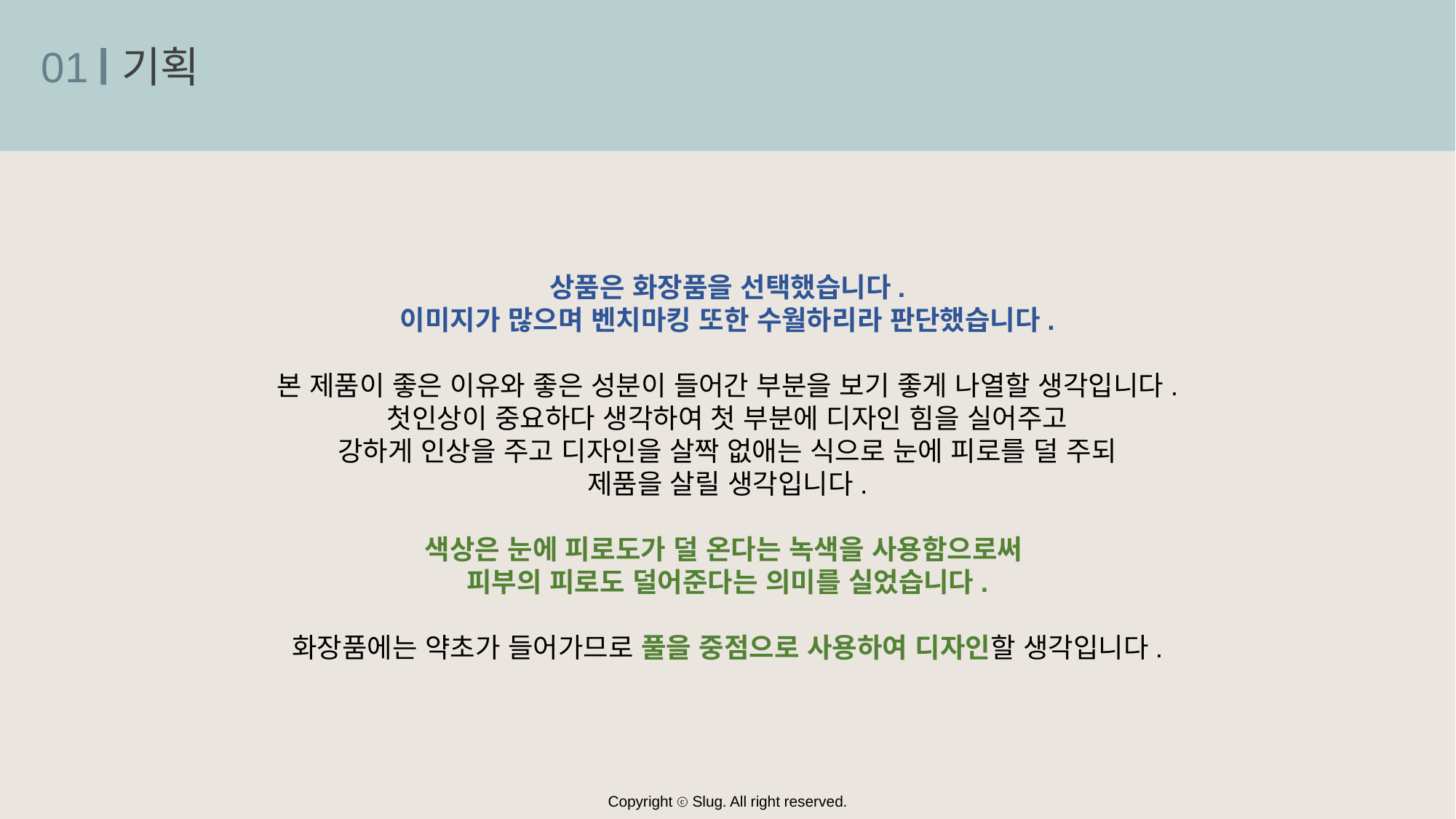

01
기획

상품은 화장품을 선택했습니다.
이미지가 많으며 벤치마킹 또한 수월하리라 판단했습니다.

본 제품이 좋은 이유와 좋은 성분이 들어간 부분을 보기 좋게 나열할 생각입니다.
첫인상이 중요하다 생각하여 첫 부분에 디자인 힘을 실어주고
강하게 인상을 주고 디자인을 살짝 없애는 식으로 눈에 피로를 덜 주되
제품을 살릴 생각입니다.

색상은 눈에 피로도가 덜 온다는 녹색을 사용함으로써
피부의 피로도 덜어준다는 의미를 실었습니다.

화장품에는 약초가 들어가므로 풀을 중점으로 사용하여 디자인할 생각입니다.
Copyright ⓒ Slug. All right reserved.